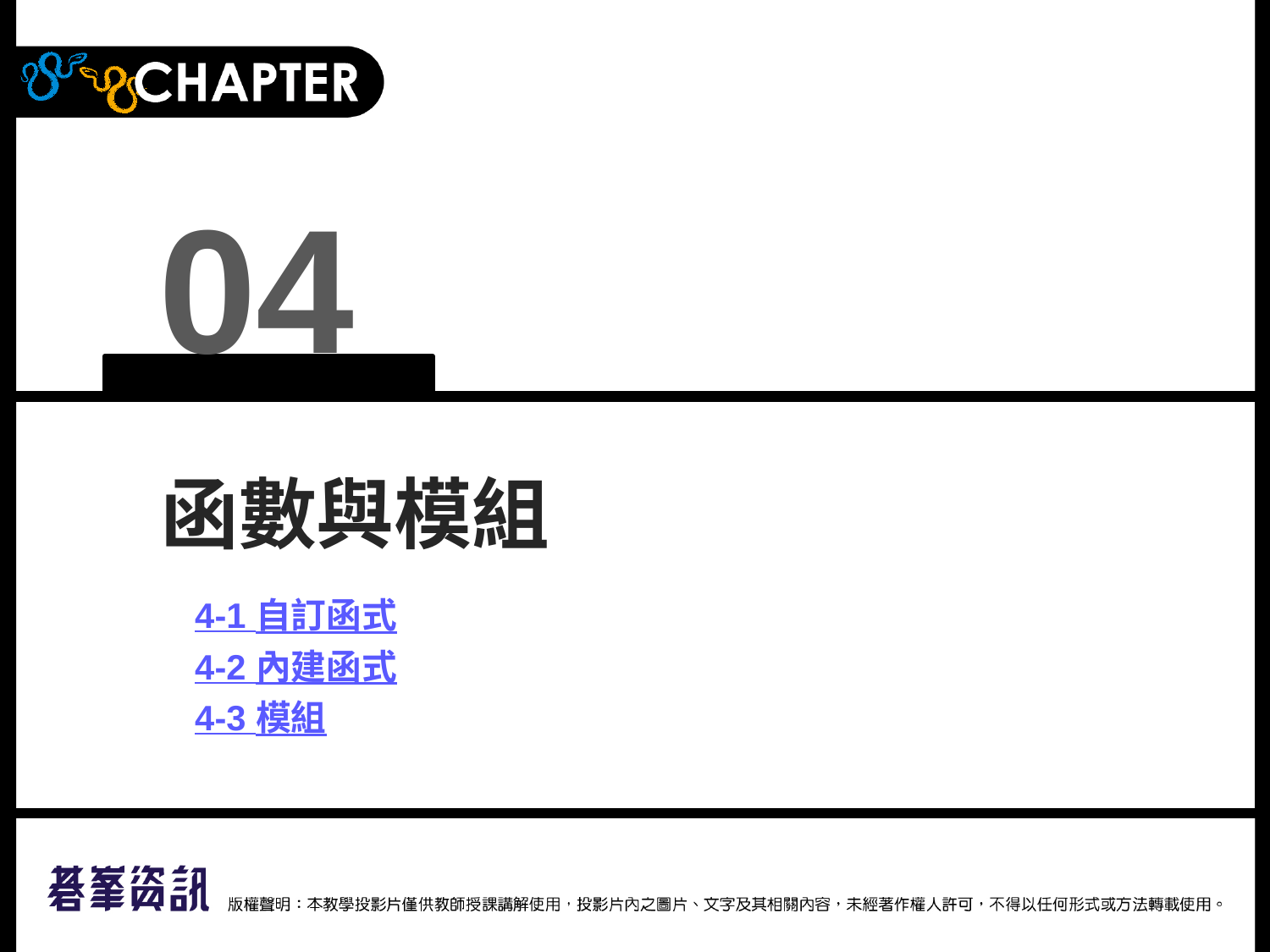

04
函數與模組
4-1 自訂函式
4-2 內建函式
4-3 模組